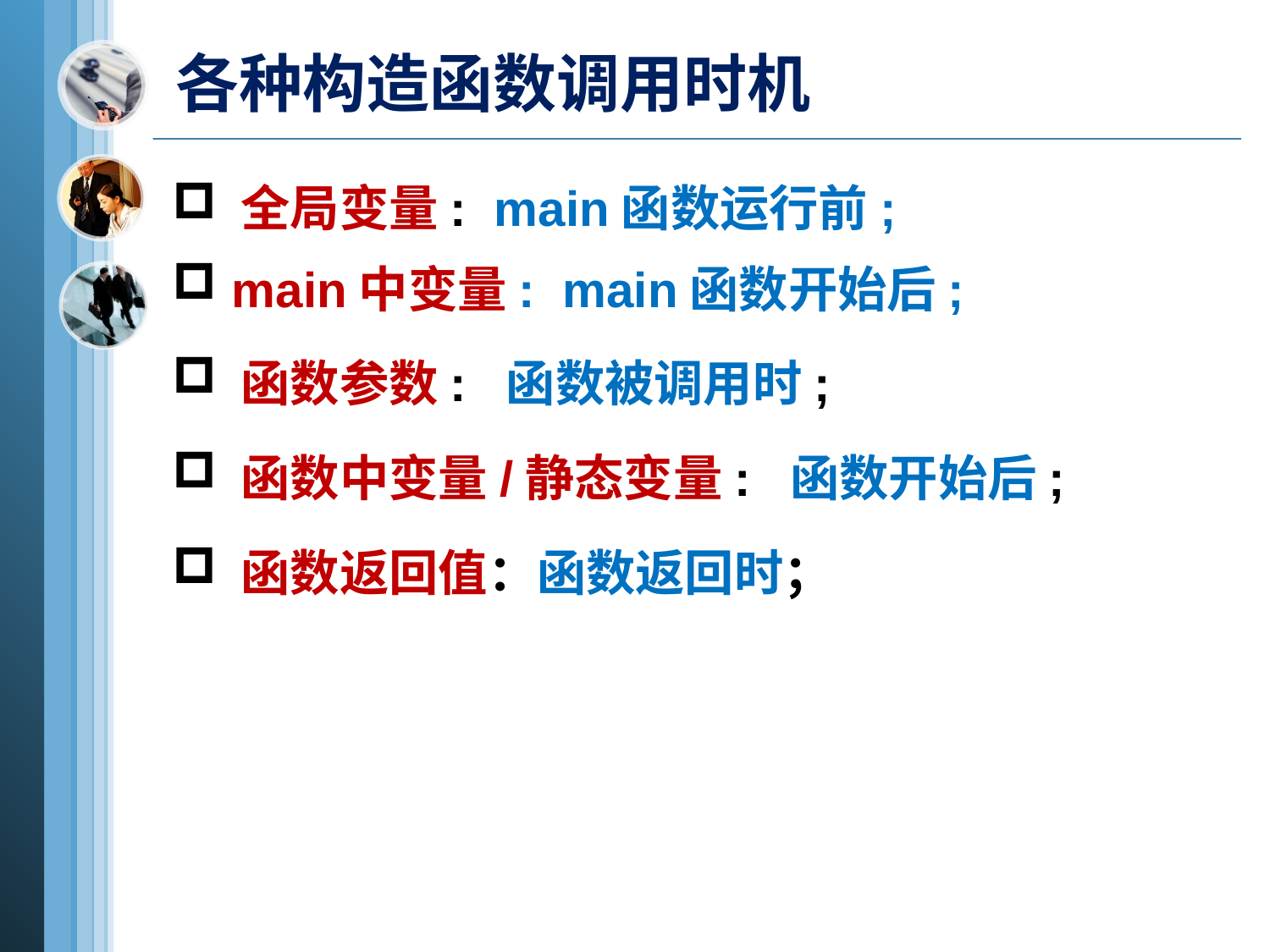

# 各种构造函数调用时机
 全局变量:  main函数运行前;
 main中变量:  main函数开始后;
 函数参数:  函数被调用时;
 函数中变量/静态变量:  函数开始后;
 函数返回值：函数返回时；